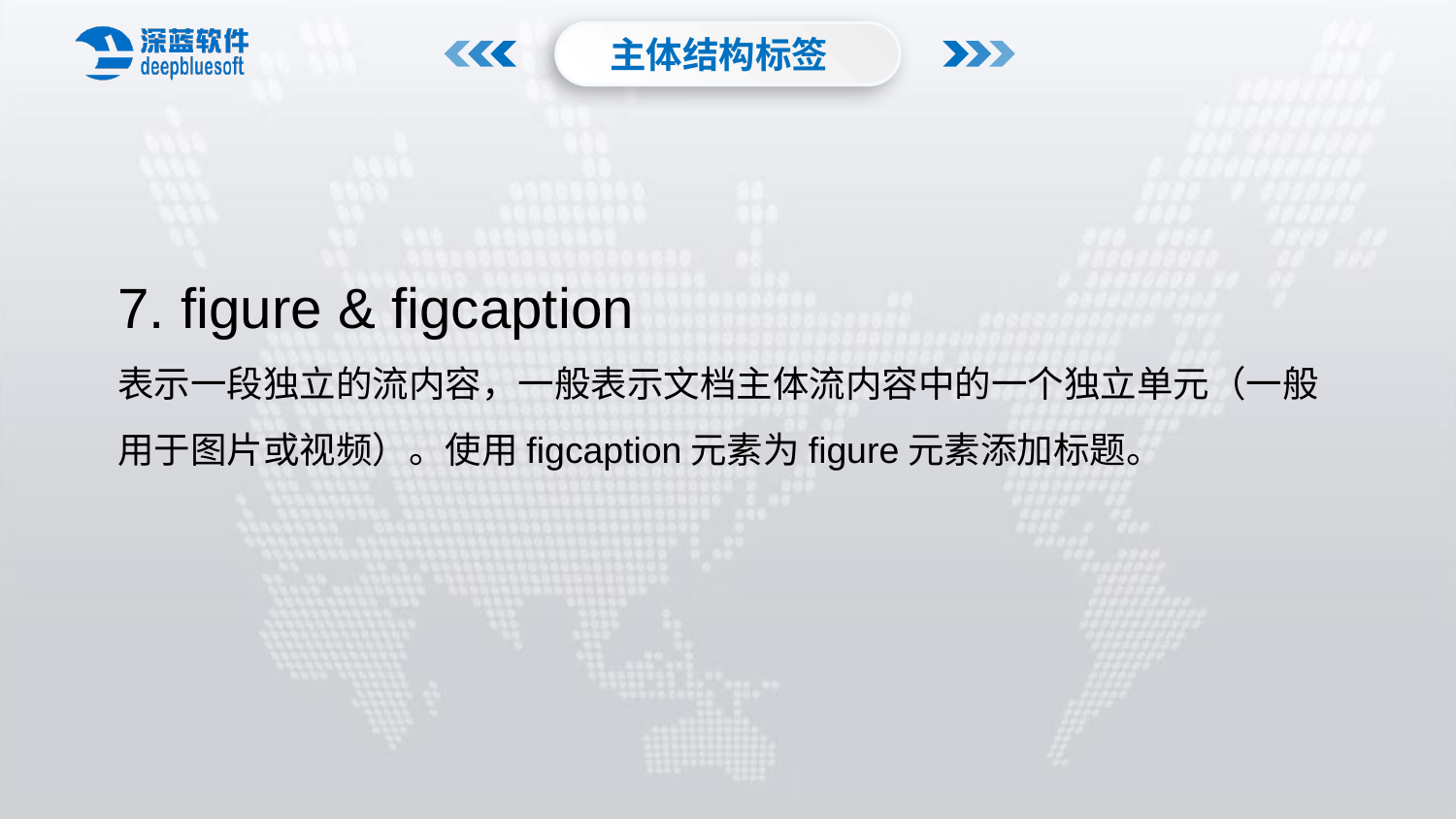

主体结构标签

7. figure & figcaption
表示一段独立的流内容，一般表示文档主体流内容中的一个独立单元（一般用于图片或视频）。使用figcaption元素为figure元素添加标题。